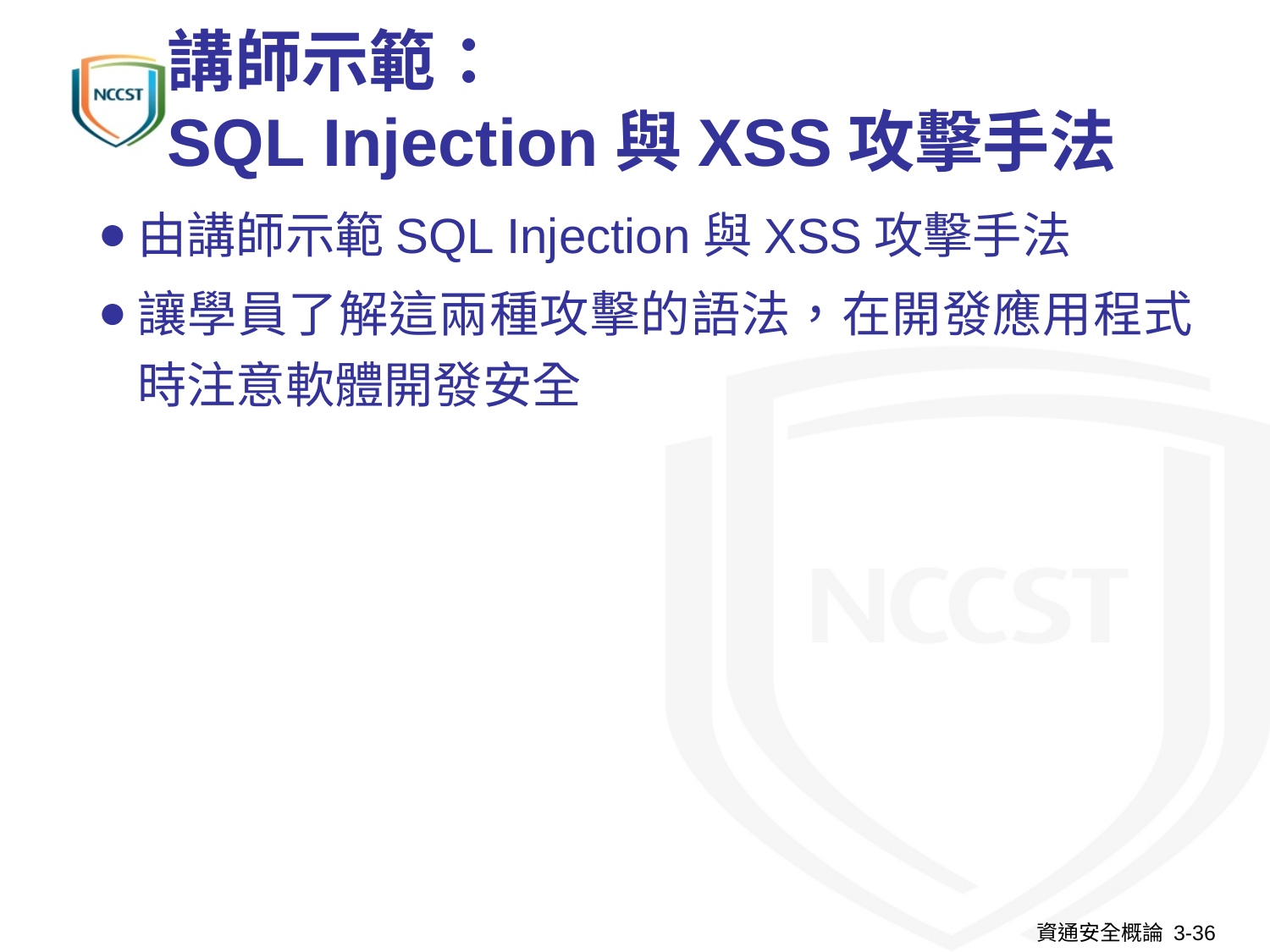

# 講師示範： SQL Injection與XSS攻擊手法
由講師示範SQL Injection與XSS攻擊手法
讓學員了解這兩種攻擊的語法，在開發應用程式時注意軟體開發安全